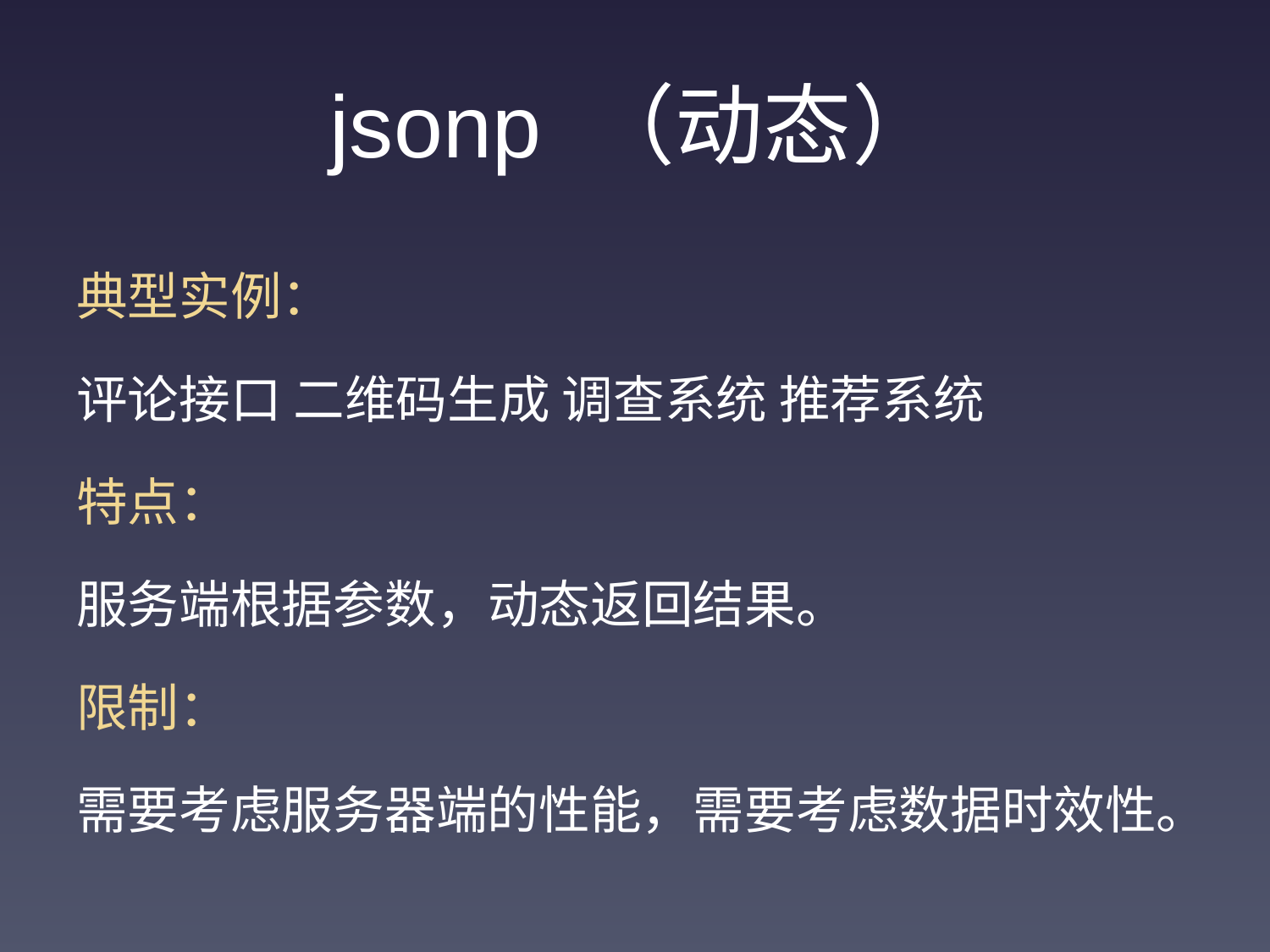

# jsonp （动态）
典型实例：
评论接口 二维码生成 调查系统 推荐系统
特点：
服务端根据参数，动态返回结果。
限制：
需要考虑服务器端的性能，需要考虑数据时效性。